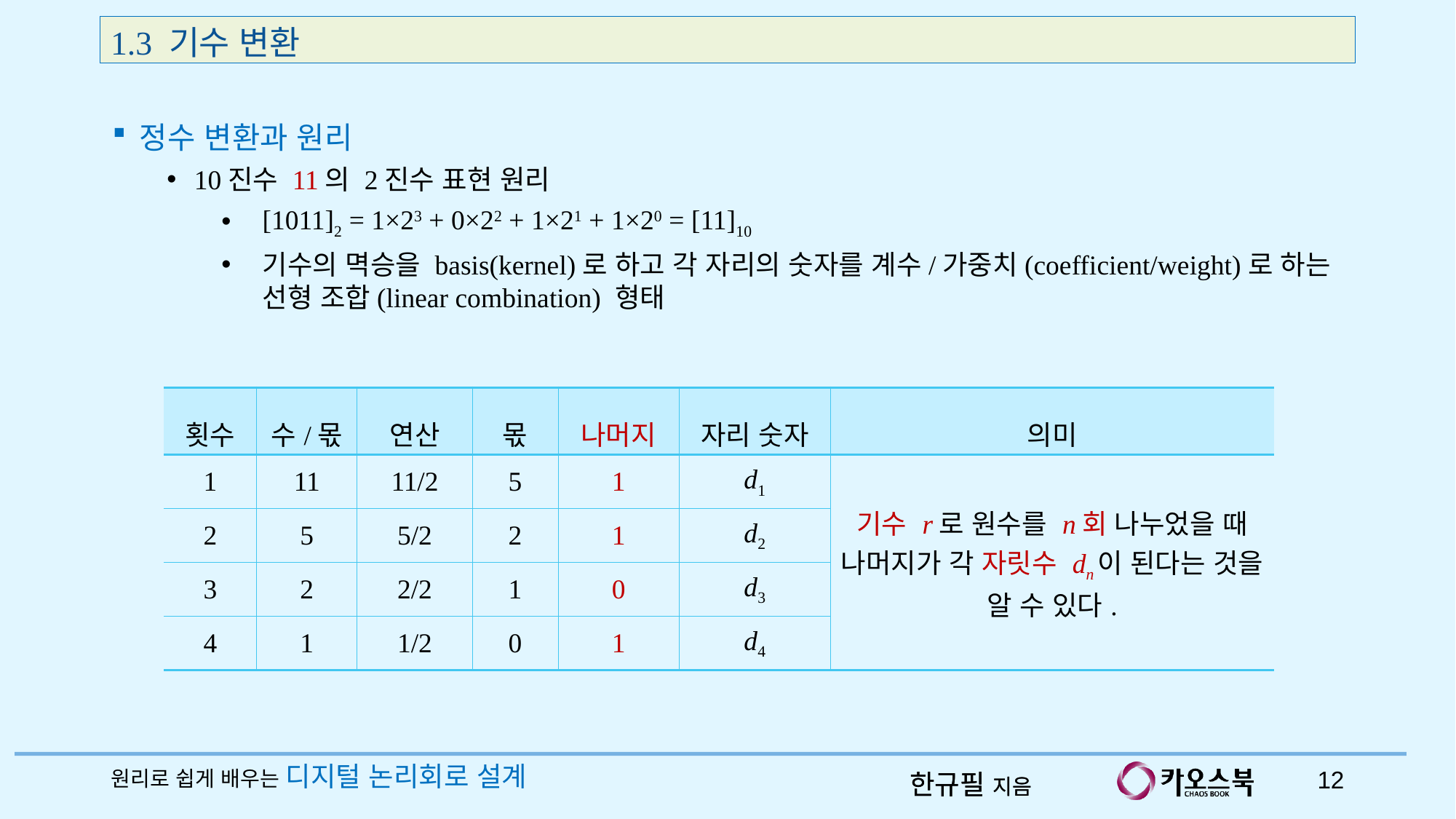

1.3 기수 변환
정수 변환과 원리
10진수 11의 2진수 표현 원리
[1011]2 = 1×23 + 0×22 + 1×21 + 1×20 = [11]10
기수의 멱승을 basis(kernel)로 하고 각 자리의 숫자를 계수/가중치(coefficient/weight)로 하는 선형 조합(linear combination) 형태

| 횟수 | 수/몫 | 연산 | 몫 | 나머지 | 자리 숫자 | 의미 |
| --- | --- | --- | --- | --- | --- | --- |
| 1 | 11 | 11/2 | 5 | 1 | d1 | 기수 r로 원수를 n회 나누었을 때 나머지가 각 자릿수 dn이 된다는 것을 알 수 있다. |
| 2 | 5 | 5/2 | 2 | 1 | d2 |  |
| 3 | 2 | 2/2 | 1 | 0 | d3 |  |
| 4 | 1 | 1/2 | 0 | 1 | d4 |  |
원리로 쉽게 배우는 디지털 논리회로 설계
12